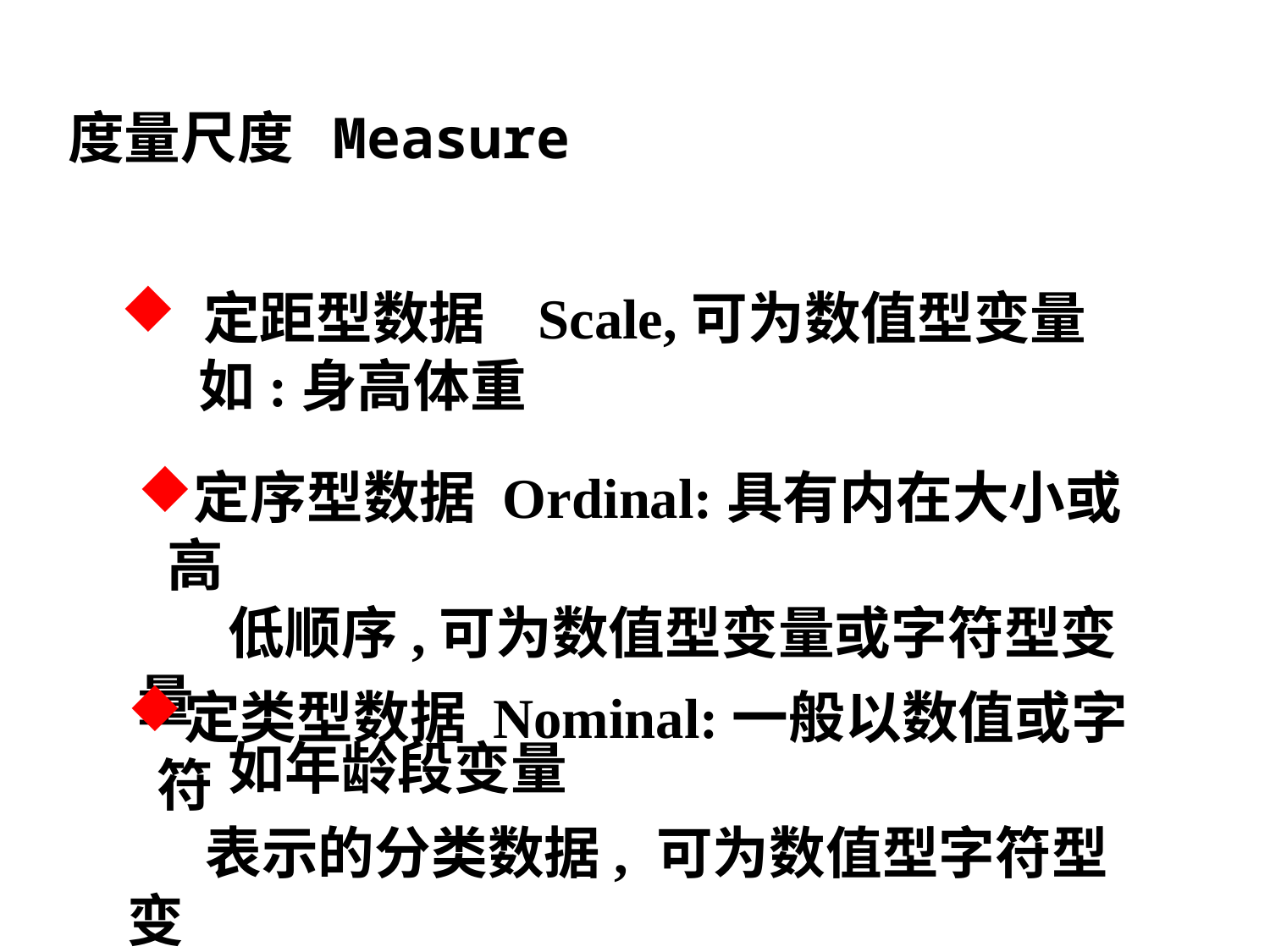

度量尺度  Measure
 定距型数据   Scale,可为数值型变量
     如:身高体重
定序型数据 Ordinal:具有内在大小或高
      低顺序,可为数值型变量或字符型变量
      如年龄段变量
定类型数据 Nominal:一般以数值或字符
     表示的分类数据, 可为数值型字符型变
     量或如性别变量